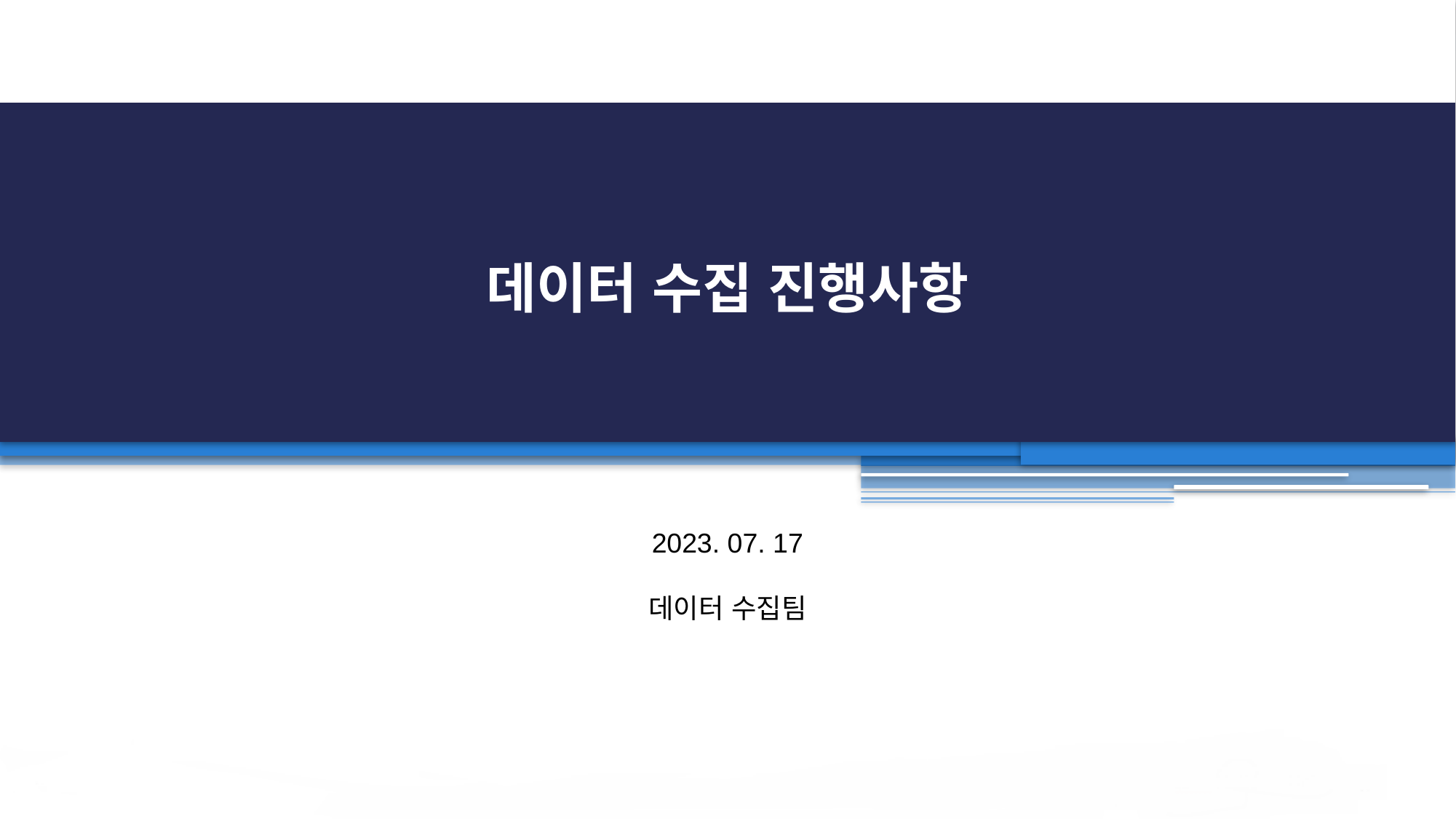

1
데이터 수집 진행사항
2023. 07. 17

데이터 수집팀